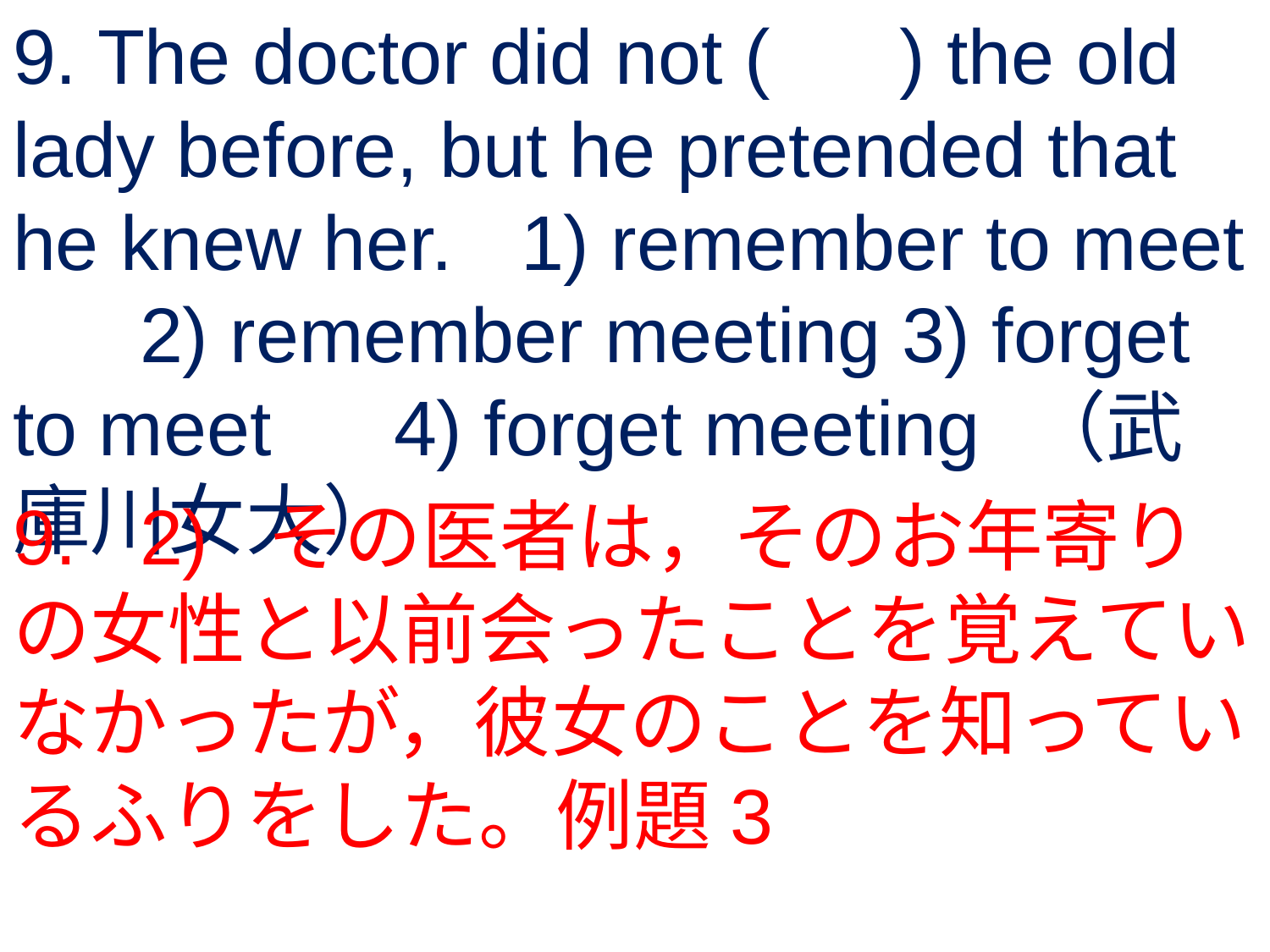

# 9. The doctor did not (      ) the old lady before, but he pretended that he knew her.	1) remember to meet	2) remember meeting	3) forget to meet	4) forget meeting	（武庫川女大）
9.	2) 	その医者は，そのお年寄りの女性と以前会ったことを覚えていなかったが，彼女のことを知っているふりをした。例題3